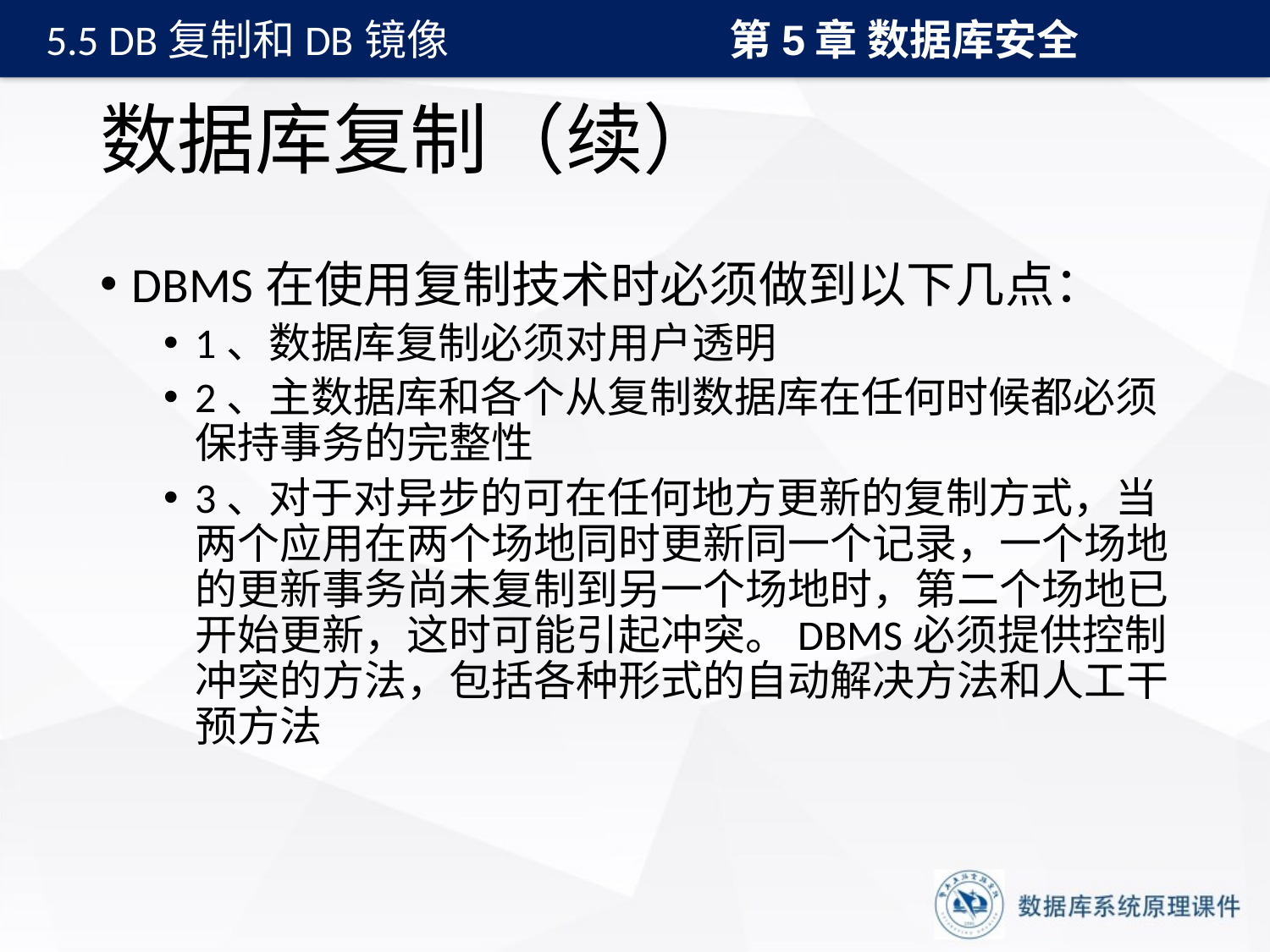

第5章 数据库安全
5.5 DB复制和DB镜像
# 数据库复制（续）
DBMS在使用复制技术时必须做到以下几点：
1、数据库复制必须对用户透明
2、主数据库和各个从复制数据库在任何时候都必须保持事务的完整性
3、对于对异步的可在任何地方更新的复制方式，当两个应用在两个场地同时更新同一个记录，一个场地的更新事务尚未复制到另一个场地时，第二个场地已开始更新，这时可能引起冲突。DBMS必须提供控制冲突的方法，包括各种形式的自动解决方法和人工干预方法